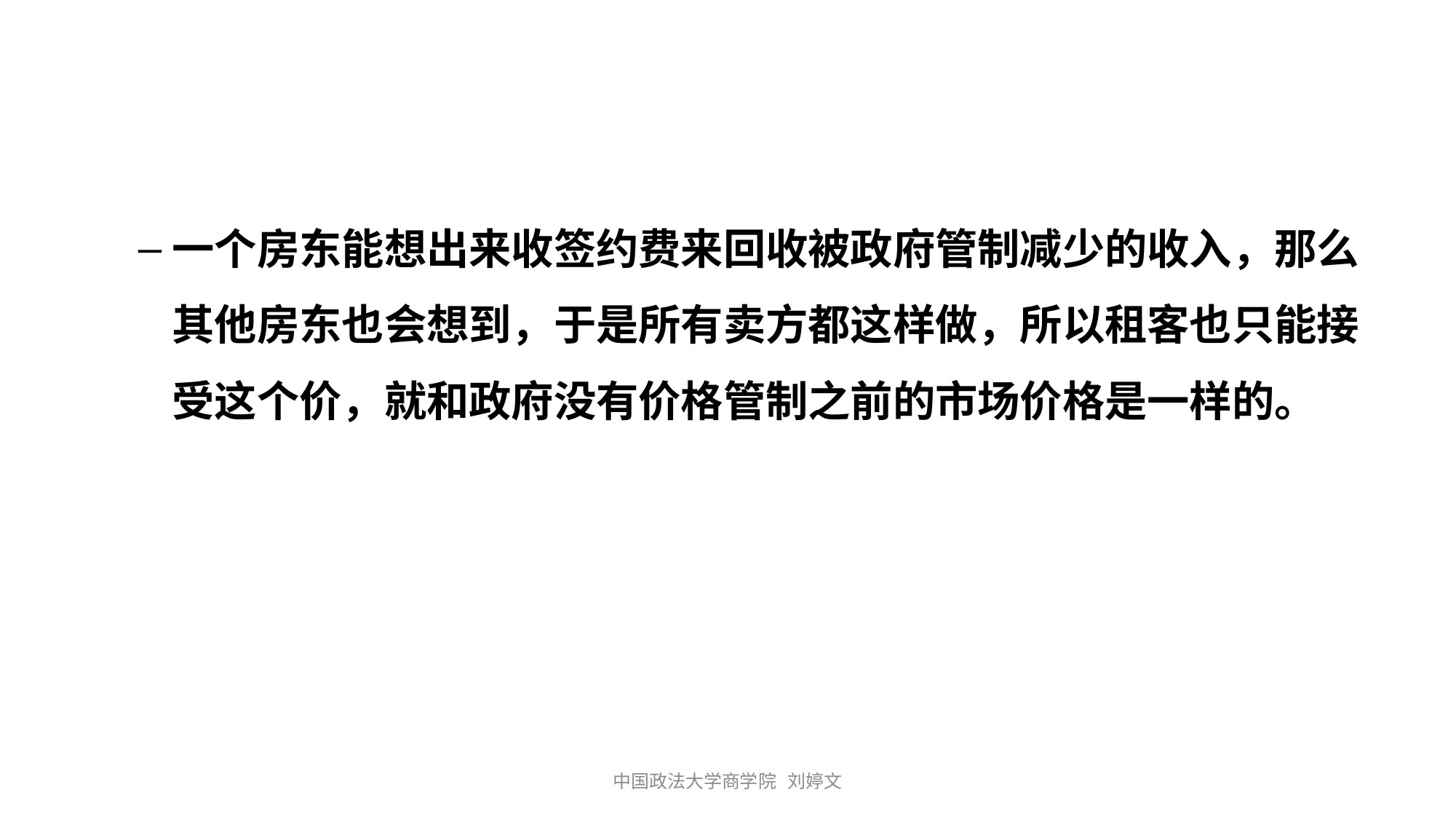

#
一个房东能想出来收签约费来回收被政府管制减少的收入，那么其他房东也会想到，于是所有卖方都这样做，所以租客也只能接受这个价，就和政府没有价格管制之前的市场价格是一样的。

中国政法大学商学院  刘婷文